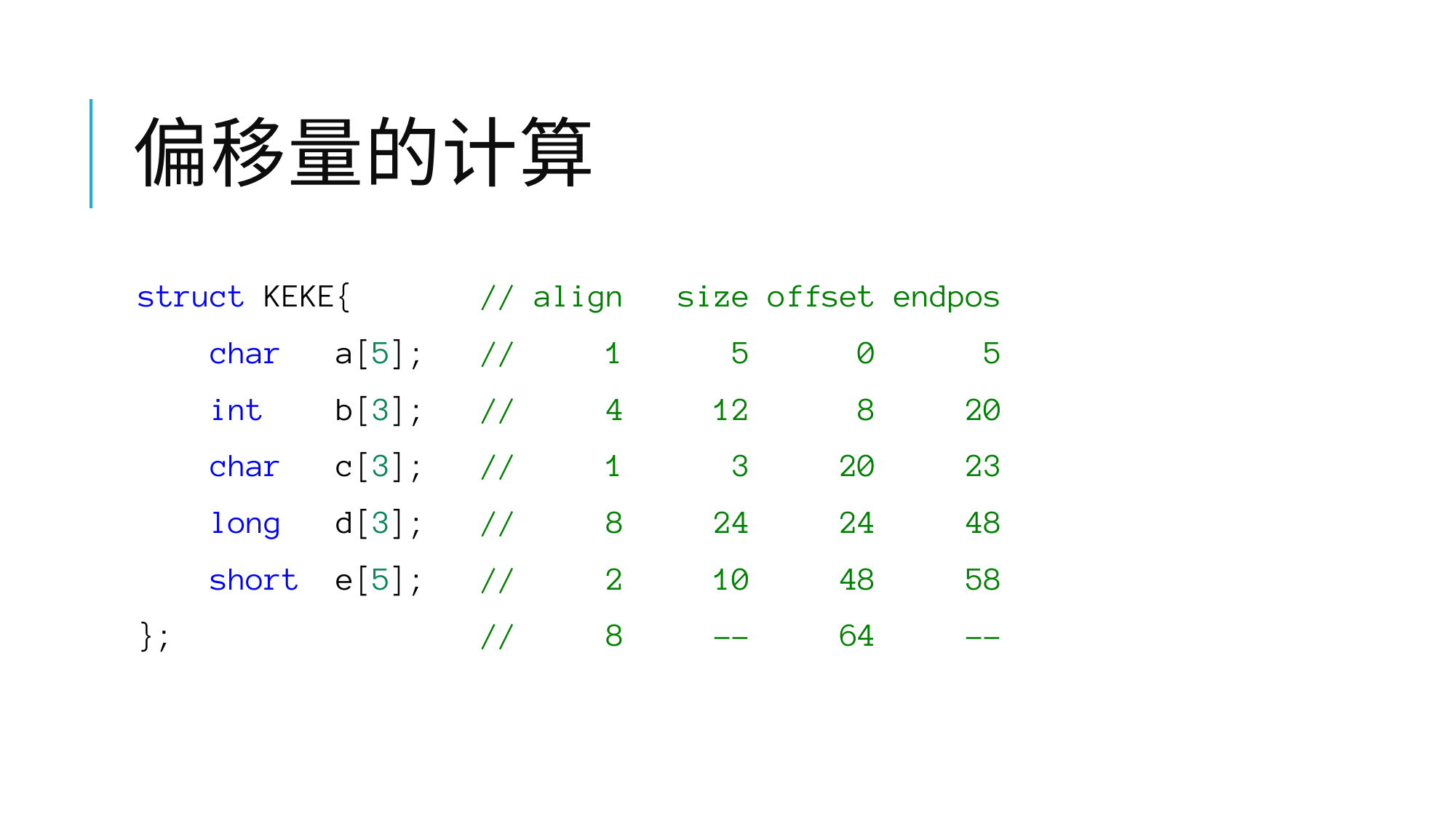

# 偏移量的计算
struct KEKE{       // align   size offset endpos
    char   a[5];   //     1      5      0      5
    int    b[3];   //     4     12      8     20
    char   c[3];   //     1      3     20     23
    long   d[3];   //     8     24     24     48
    short  e[5];   //     2     10     48     58
};                 //     8     --     64     --